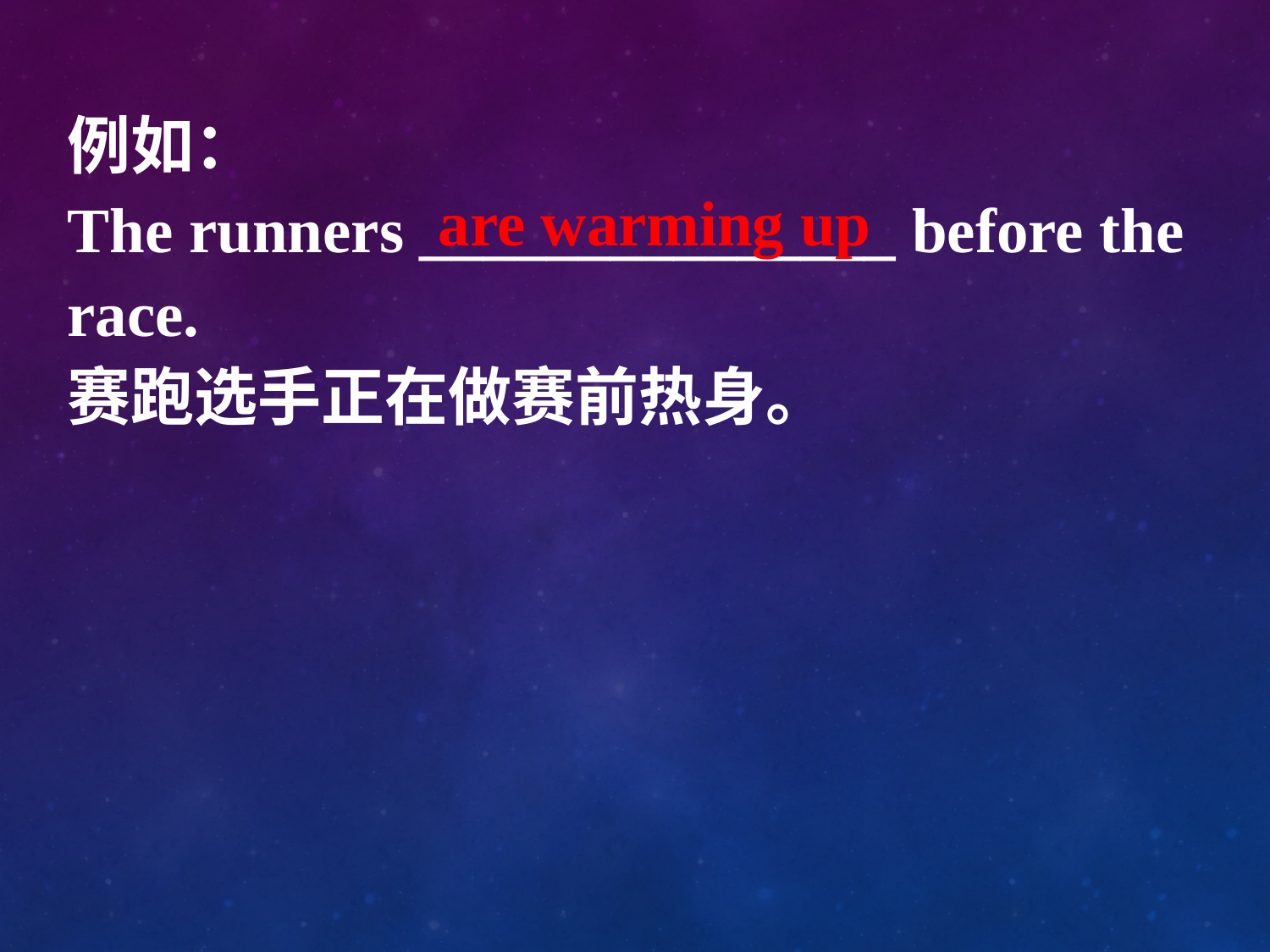

例如：
The runners _______________ before the race.
赛跑选手正在做赛前热身。
are warming up